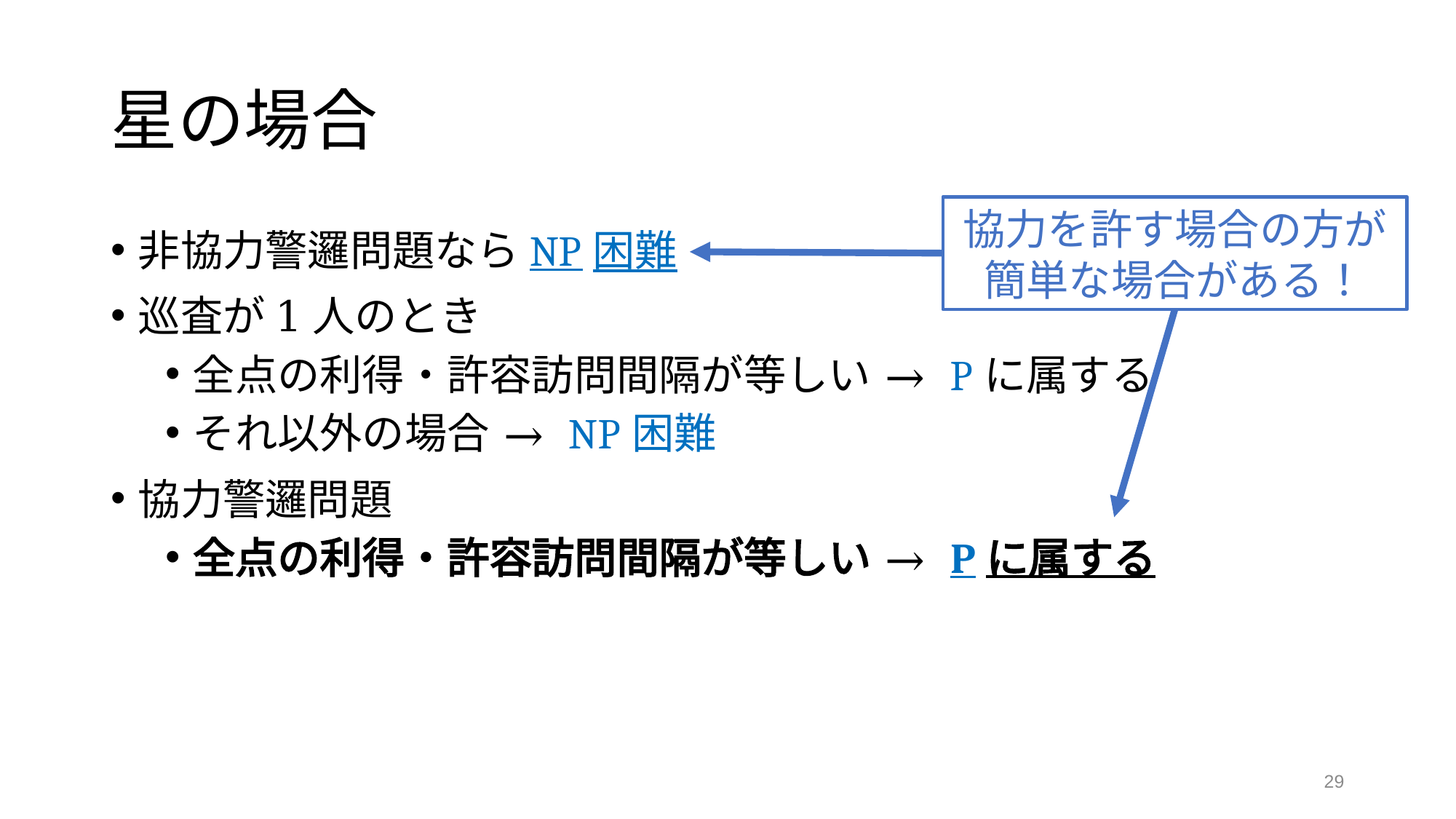

# 星の場合
協力を許す場合の方が簡単な場合がある！
非協力警邏問題ならNP困難
巡査が1人のとき
全点の利得・許容訪問間隔が等しい → Pに属する
それ以外の場合 → NP困難
協力警邏問題
全点の利得・許容訪問間隔が等しい → Pに属する

29